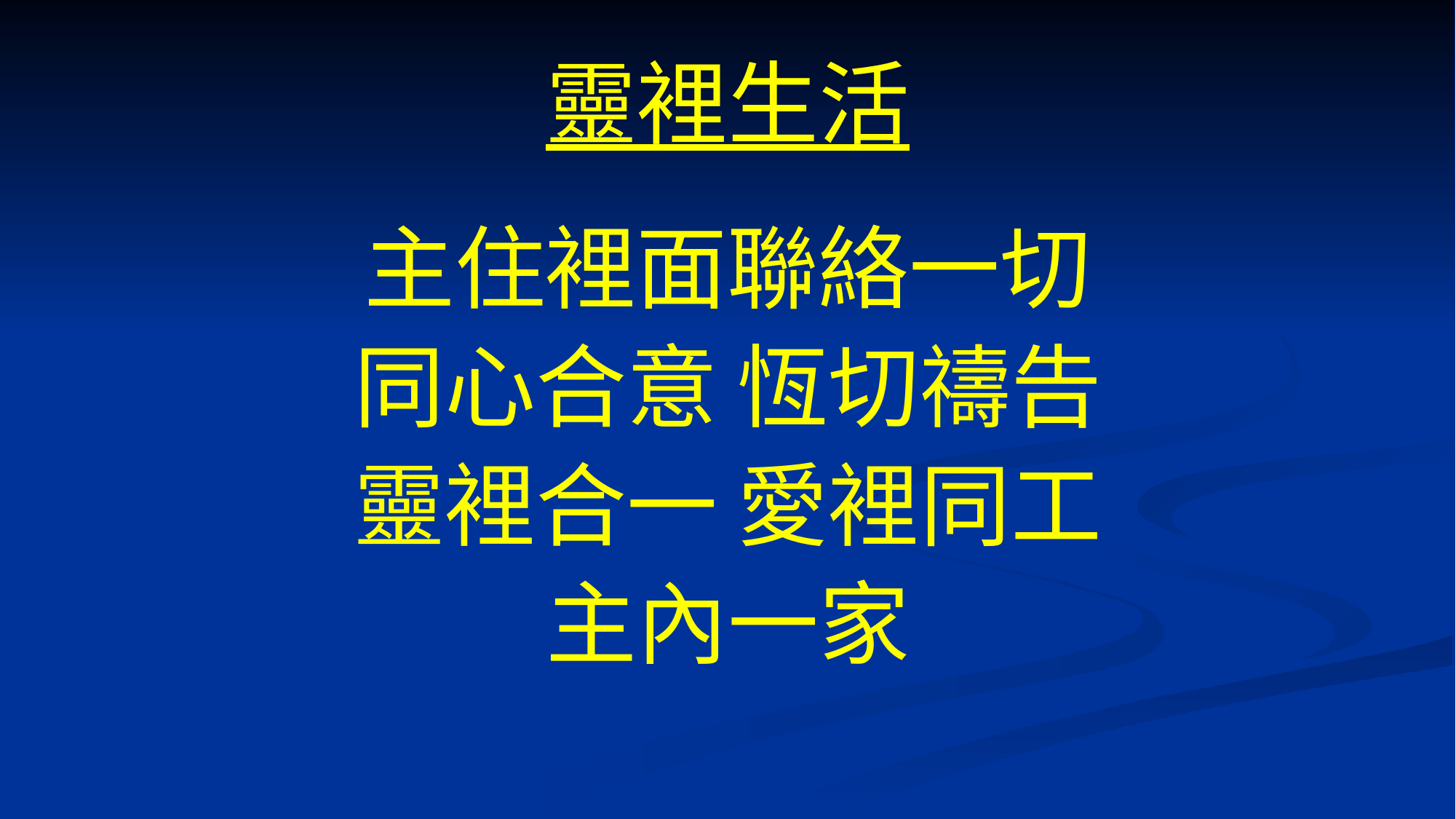

# 靈裡生活
主住裡面聯絡一切
同心合意 恆切禱告
靈裡合一 愛裡同工
主內一家